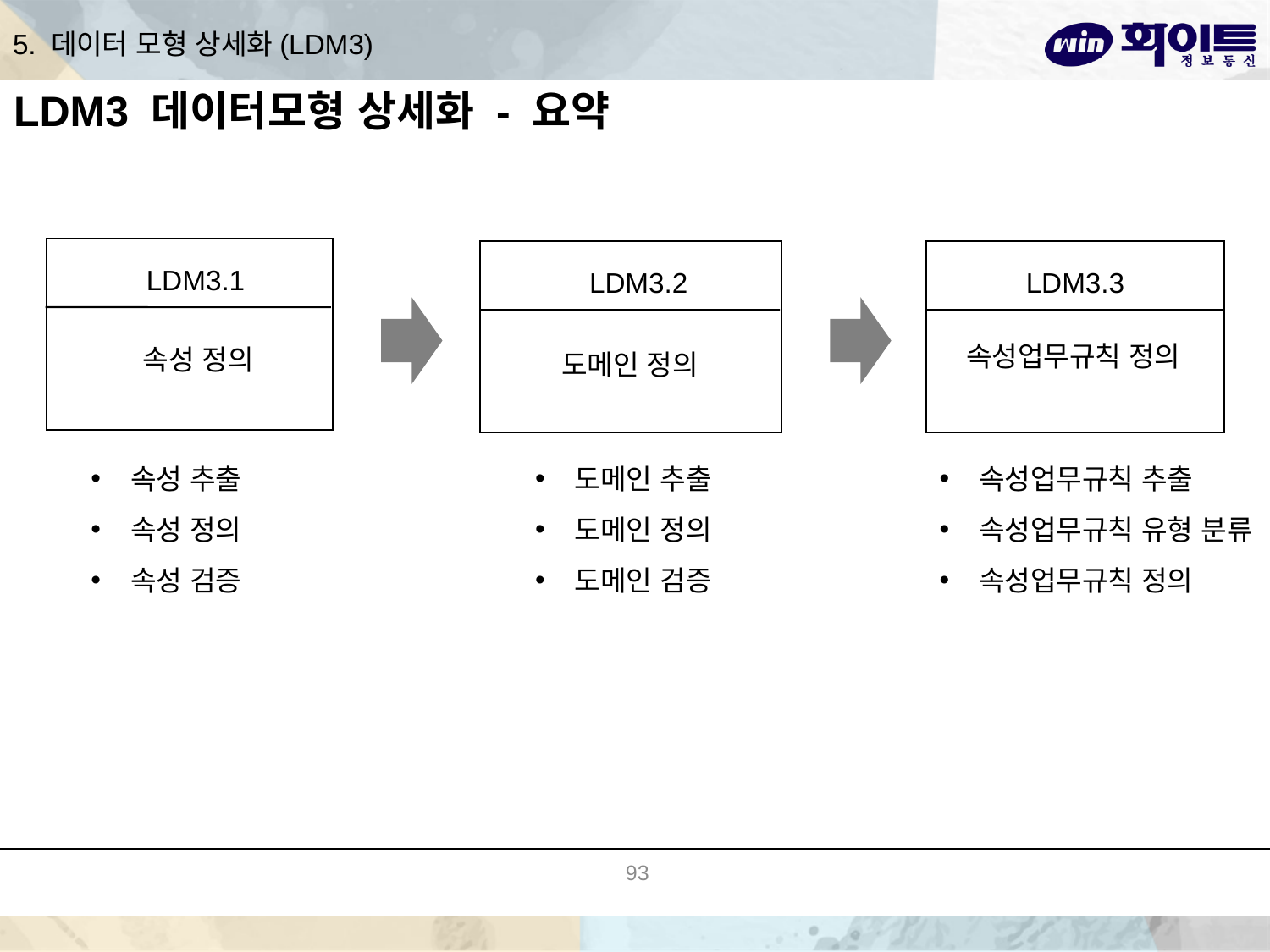

# 5. 데이터 모형 상세화(LDM3)
LDM3 데이터모형 상세화 - 요약

LDM3.1
LDM3.2
LDM3.3
속성업무규칙 정의
 속성 정의
도메인 정의

속성 추출
속성 정의
속성 검증
도메인 추출
도메인 정의
도메인 검증
속성업무규칙 추출
속성업무규칙 유형 분류
속성업무규칙 정의
93